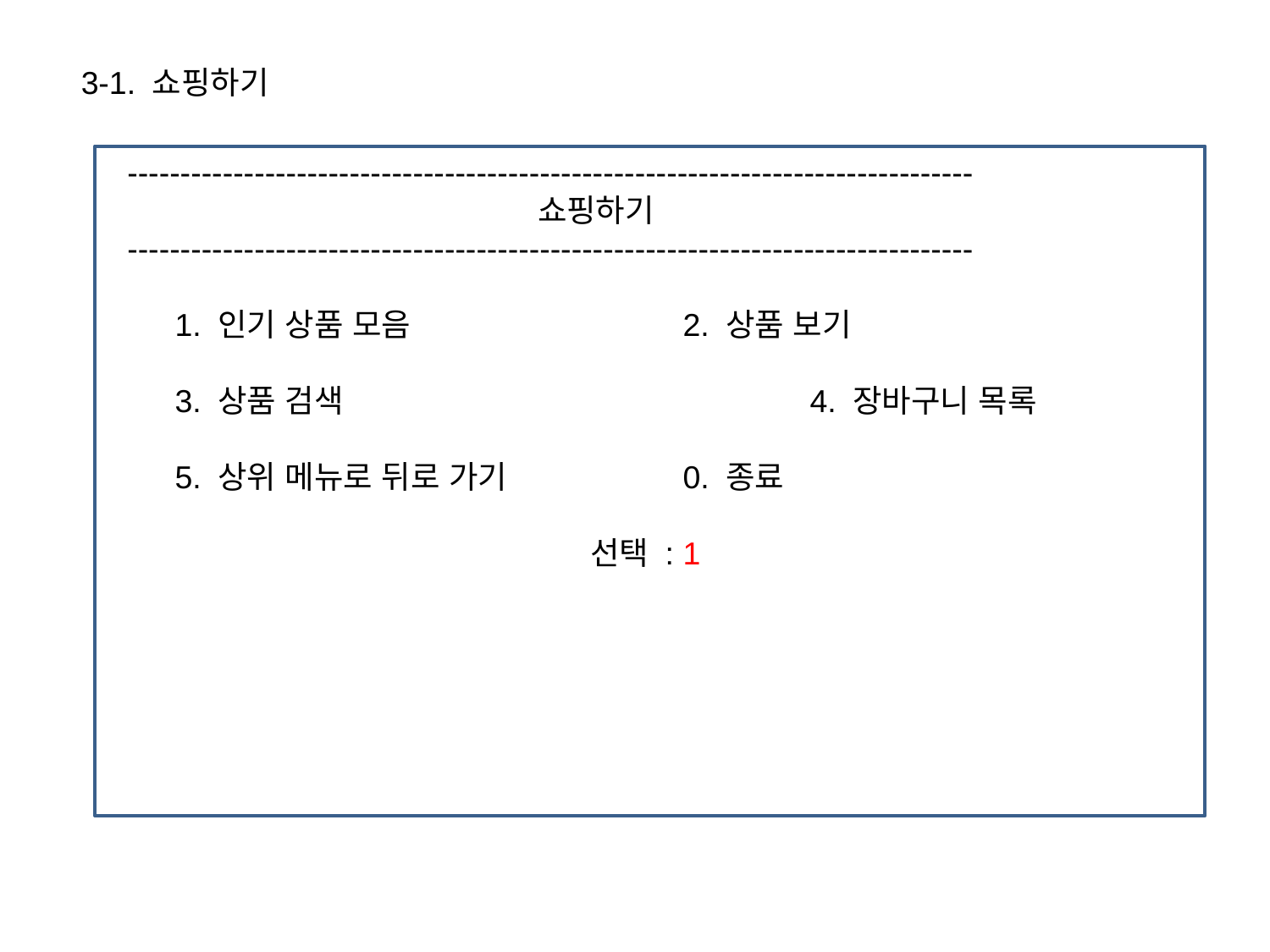

3-1. 쇼핑하기

--------------------------------------------------------------------------------
		      	   쇼핑하기
--------------------------------------------------------------------------------

  	1. 인기 상품 모음			2. 상품 보기

	3. 상품 검색				4. 장바구니 목록

	5. 상위 메뉴로 뒤로 가기 		0. 종료

			     	   선택 : 1